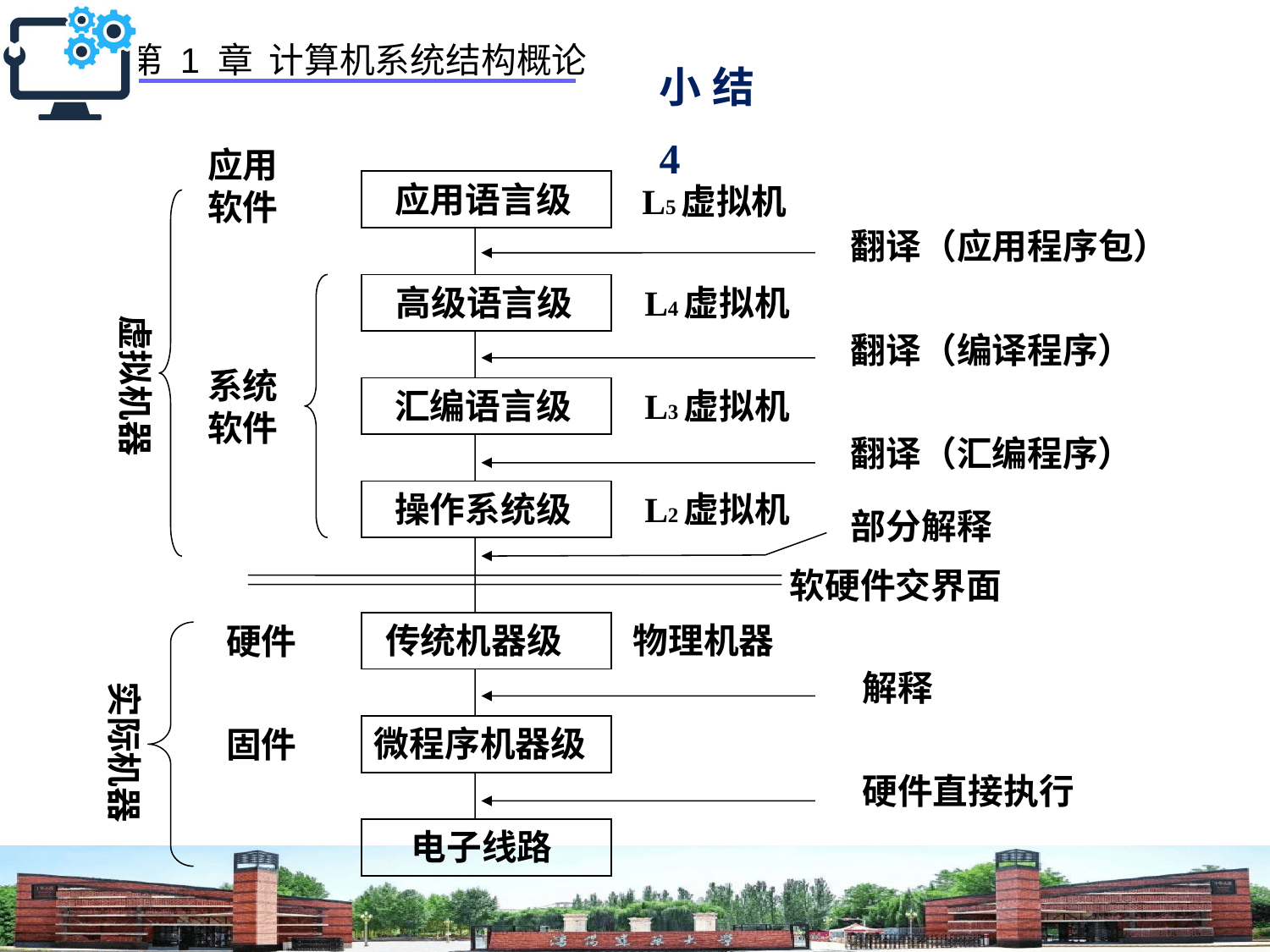

小结4
应用
软件
应用语言级

L5虚拟机

翻译（应用程序包）

高级语言级
L4虚拟机
虚拟机器
翻译（编译程序）

系统
软件

汇编语言级

L3虚拟机
翻译（汇编程序）

操作系统级

L2虚拟机
部分解释

软硬件交界面

传统机器级
物理机器
硬件

解释
实际机器

微程序机器级
固件

硬件直接执行

电子线路